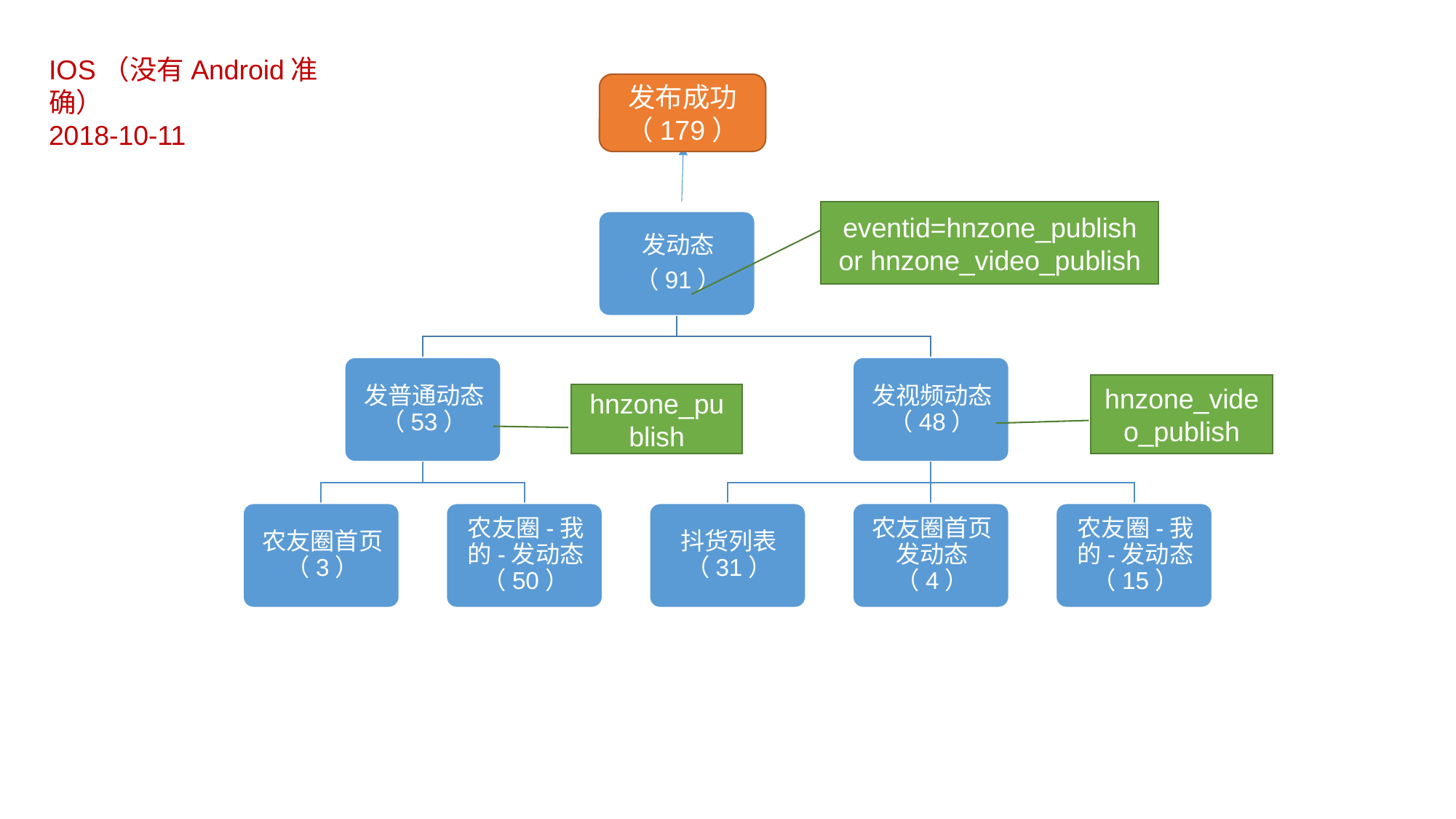

IOS（没有Android准确）
2018-10-11
发布成功（179）
发动态
（91）
发普通动态（53）
农友圈首页（3）
农友圈-我的-发动态（50）
发视频动态（48）
抖货列表（31）
农友圈首页发动态（4）
农友圈-我的-发动态（15）
eventid=hnzone_publish
or hnzone_video_publish
hnzone_video_publish
hnzone_publish